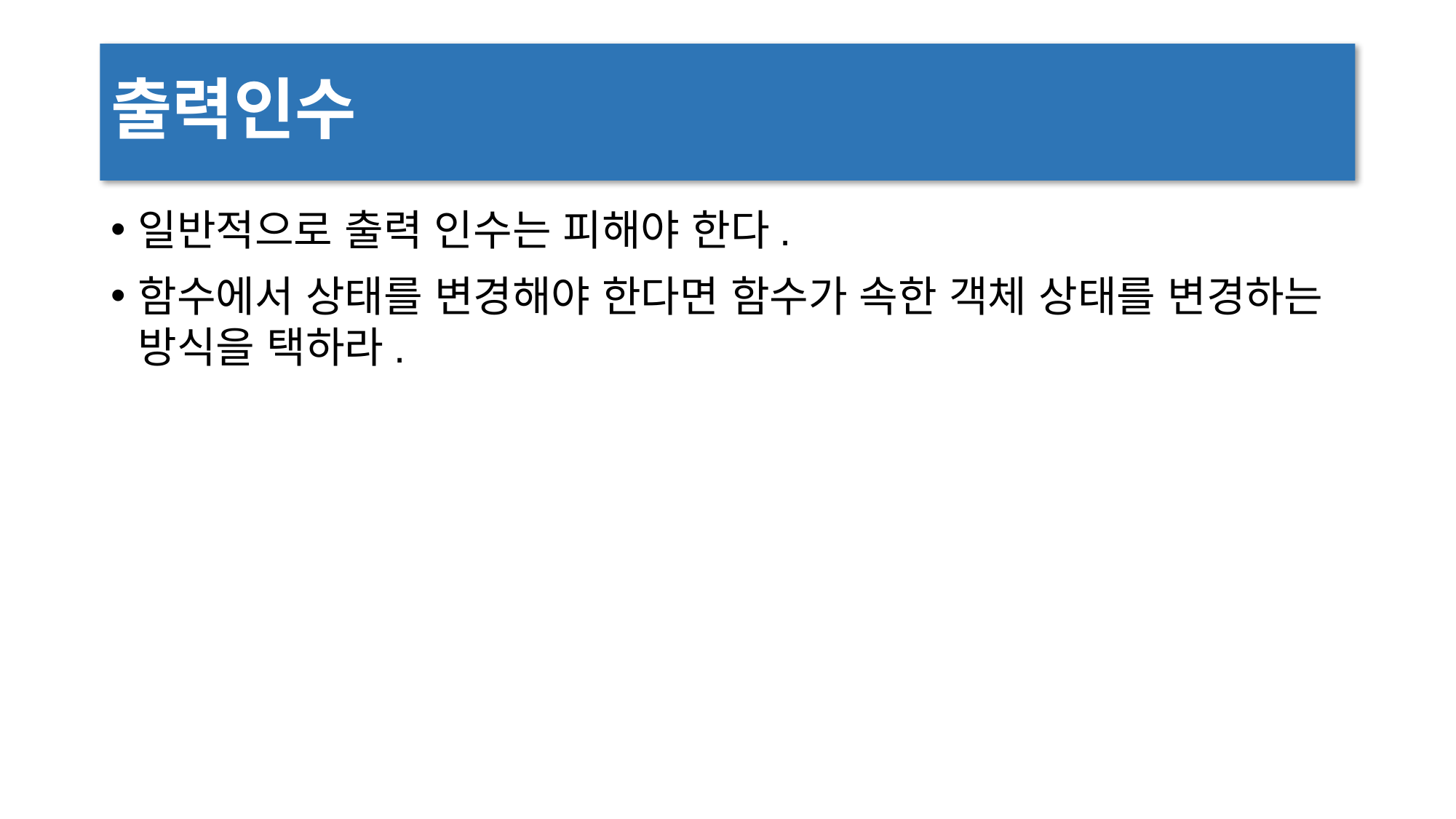

# 출력인수
일반적으로 출력 인수는 피해야 한다.
함수에서 상태를 변경해야 한다면 함수가 속한 객체 상태를 변경하는 방식을 택하라.